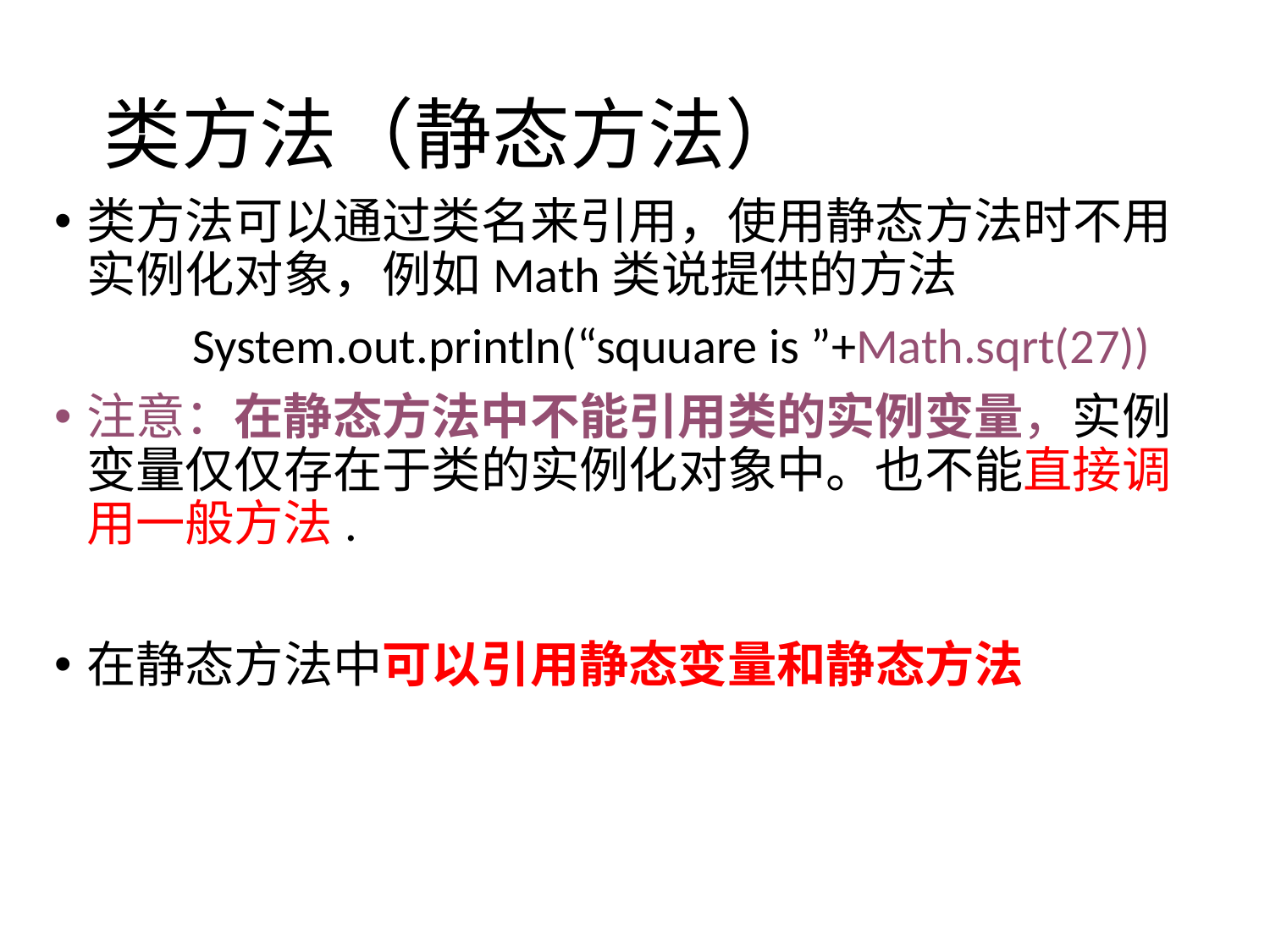

# 类方法（静态方法）
类方法可以通过类名来引用，使用静态方法时不用实例化对象，例如Math类说提供的方法
	 System.out.println(“squuare is ”+Math.sqrt(27))
注意：在静态方法中不能引用类的实例变量，实例变量仅仅存在于类的实例化对象中。也不能直接调用一般方法.

在静态方法中可以引用静态变量和静态方法